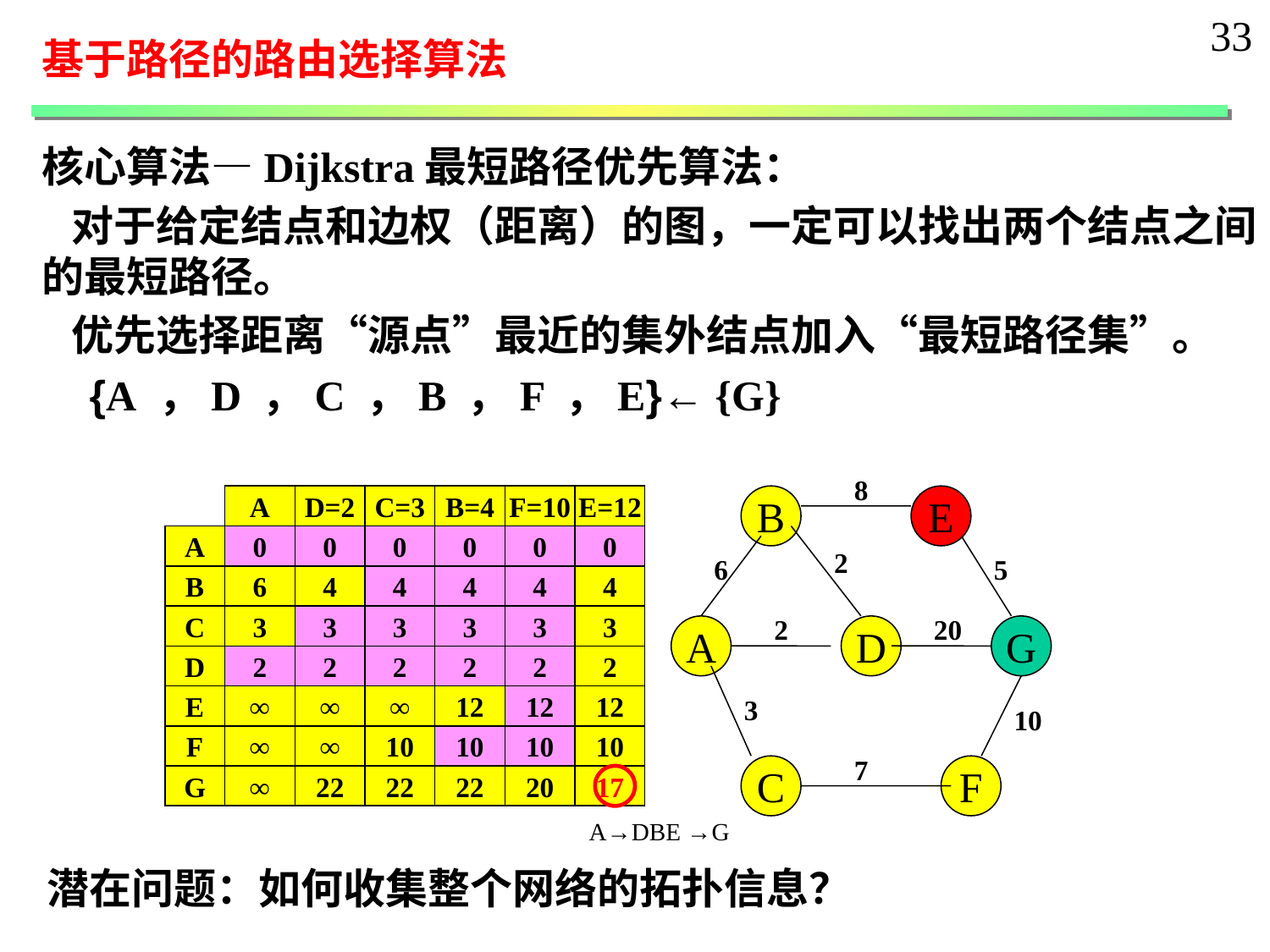

33
基于路径的路由选择算法

核心算法—Dijkstra最短路径优先算法：
  对于给定结点和边权（距离）的图，一定可以找出两个结点之间的最短路径。
  优先选择距离“源点”最近的集外结点加入“最短路径集”。
    {A ，D ，C ，B ，F ，E}← {G}
8
B
E

2
6
5
2
20
A
D
G

3
10
7
C
F

A
D=2
C=3
B=4
F=10
E=12
A
0
0
0
0
0
0
B
6
4
4
4
4
4
C
3
3
3
3
3
3
D
2
2
2
2
2
2
E
∞
∞
∞
12
12
12
F
∞
∞
10
10
10
10

G
∞
22
22
22
20
17
A→DBE →G
潜在问题：如何收集整个网络的拓扑信息？